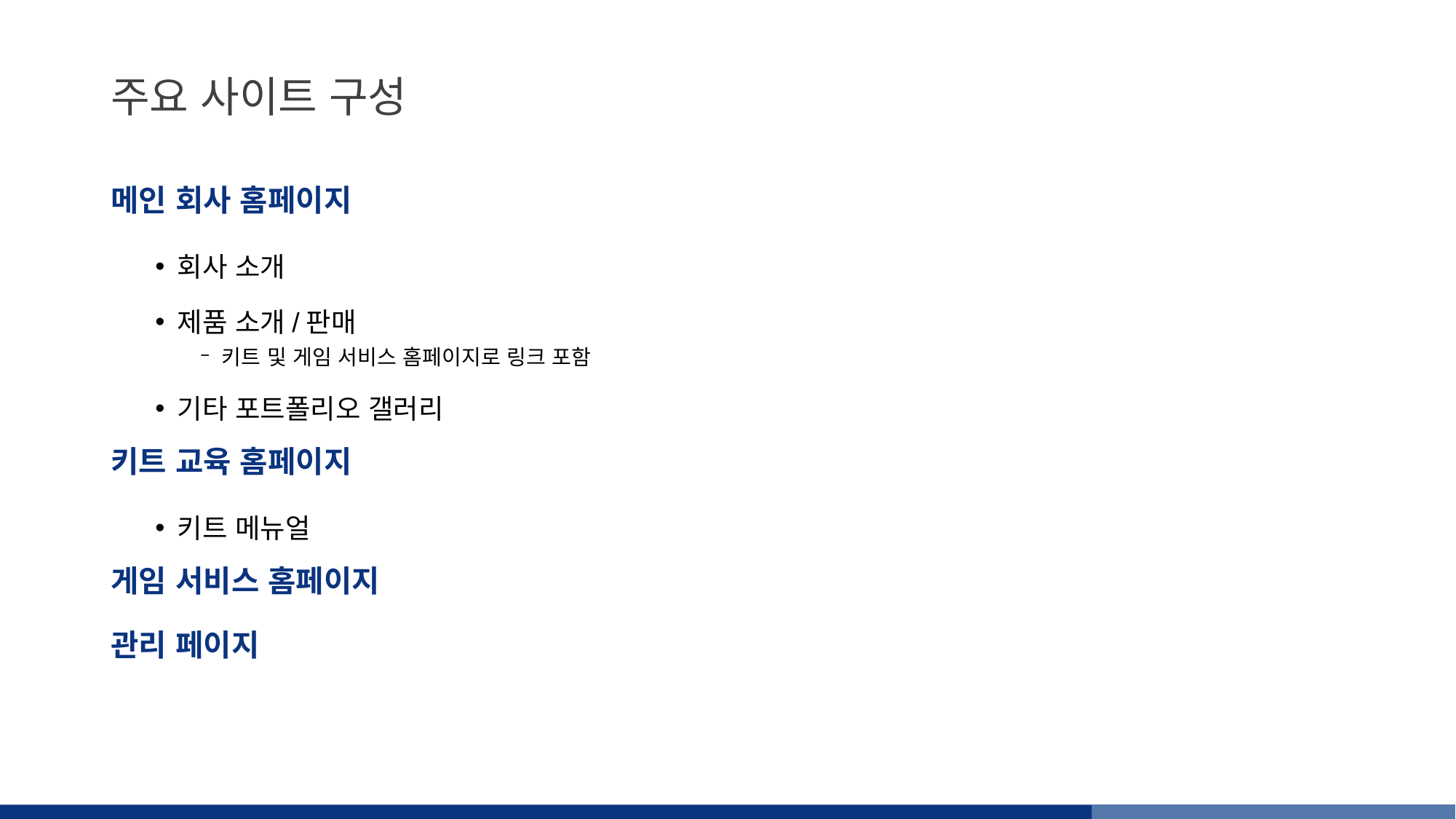

# 주요 사이트 구성
메인 회사 홈페이지
회사 소개
제품 소개/판매
키트 및 게임 서비스 홈페이지로 링크 포함
기타 포트폴리오 갤러리
키트 교육 홈페이지
키트 메뉴얼
게임 서비스 홈페이지
관리 페이지